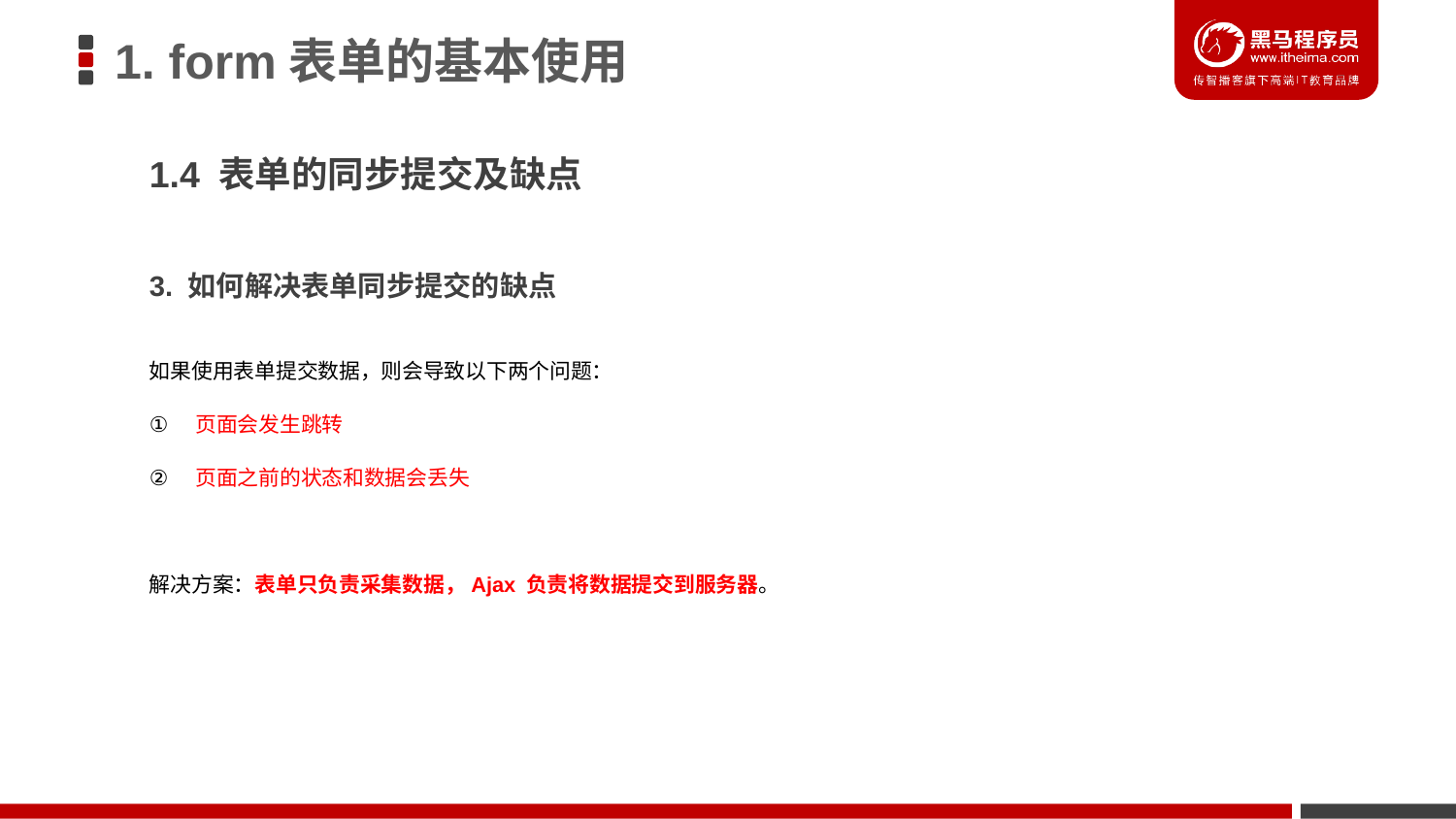

# 1. form表单的基本使用
1.4 表单的同步提交及缺点
3. 如何解决表单同步提交的缺点
如果使用表单提交数据，则会导致以下两个问题：
 页面会发生跳转
 页面之前的状态和数据会丢失

解决方案：表单只负责采集数据，Ajax 负责将数据提交到服务器。